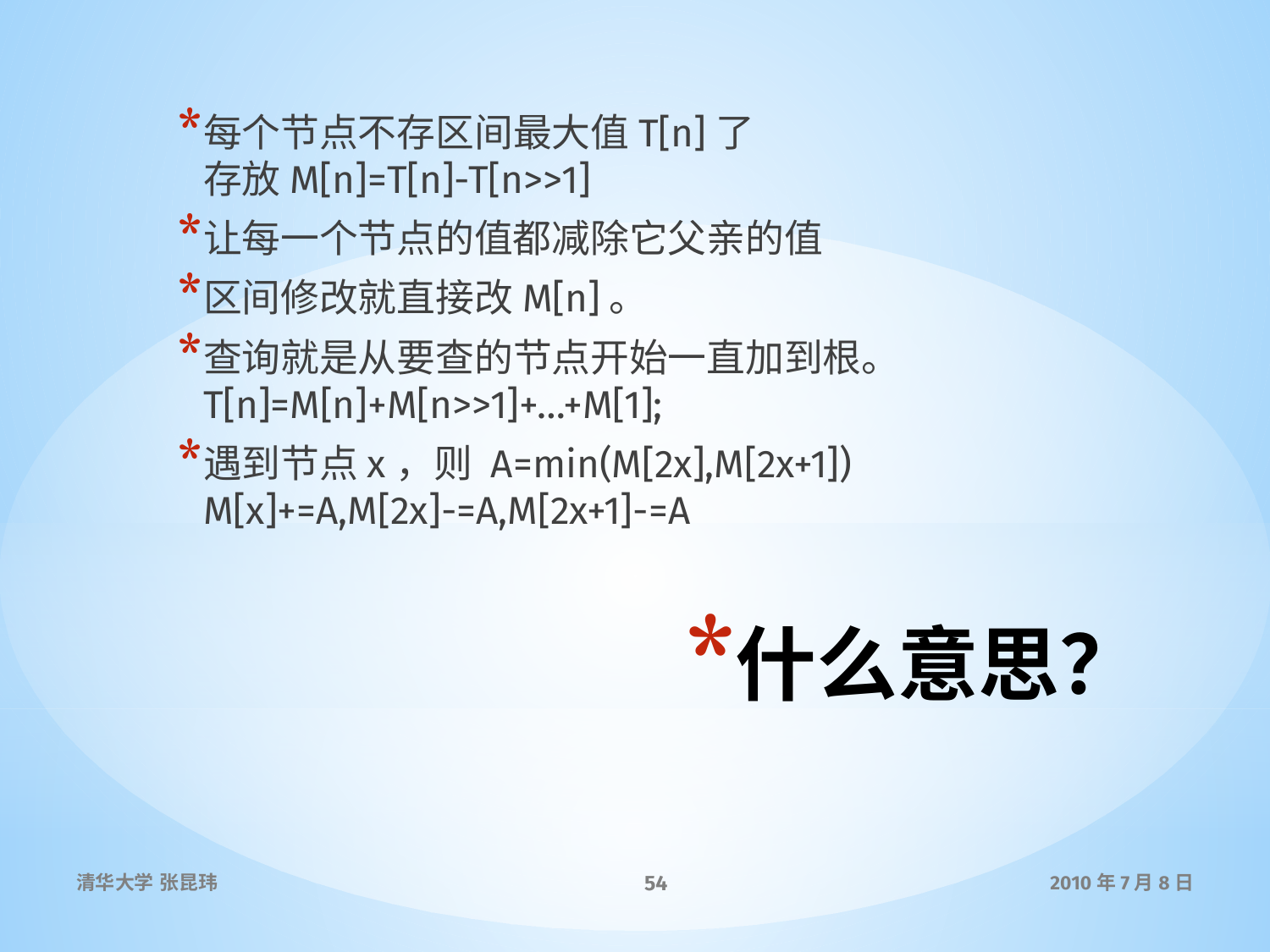

每个节点不存区间最大值T[n]了
存放M[n]=T[n]-T[n>>1]
让每一个节点的值都减除它父亲的值
区间修改就直接改M[n]。
查询就是从要查的节点开始一直加到根。
T[n]=M[n]+M[n>>1]+…+M[1];
遇到节点x，则 A=min(M[2x],M[2x+1])
M[x]+=A,M[2x]-=A,M[2x+1]-=A
# 什么意思？
清华大学 张昆玮
54
2010年7月8日